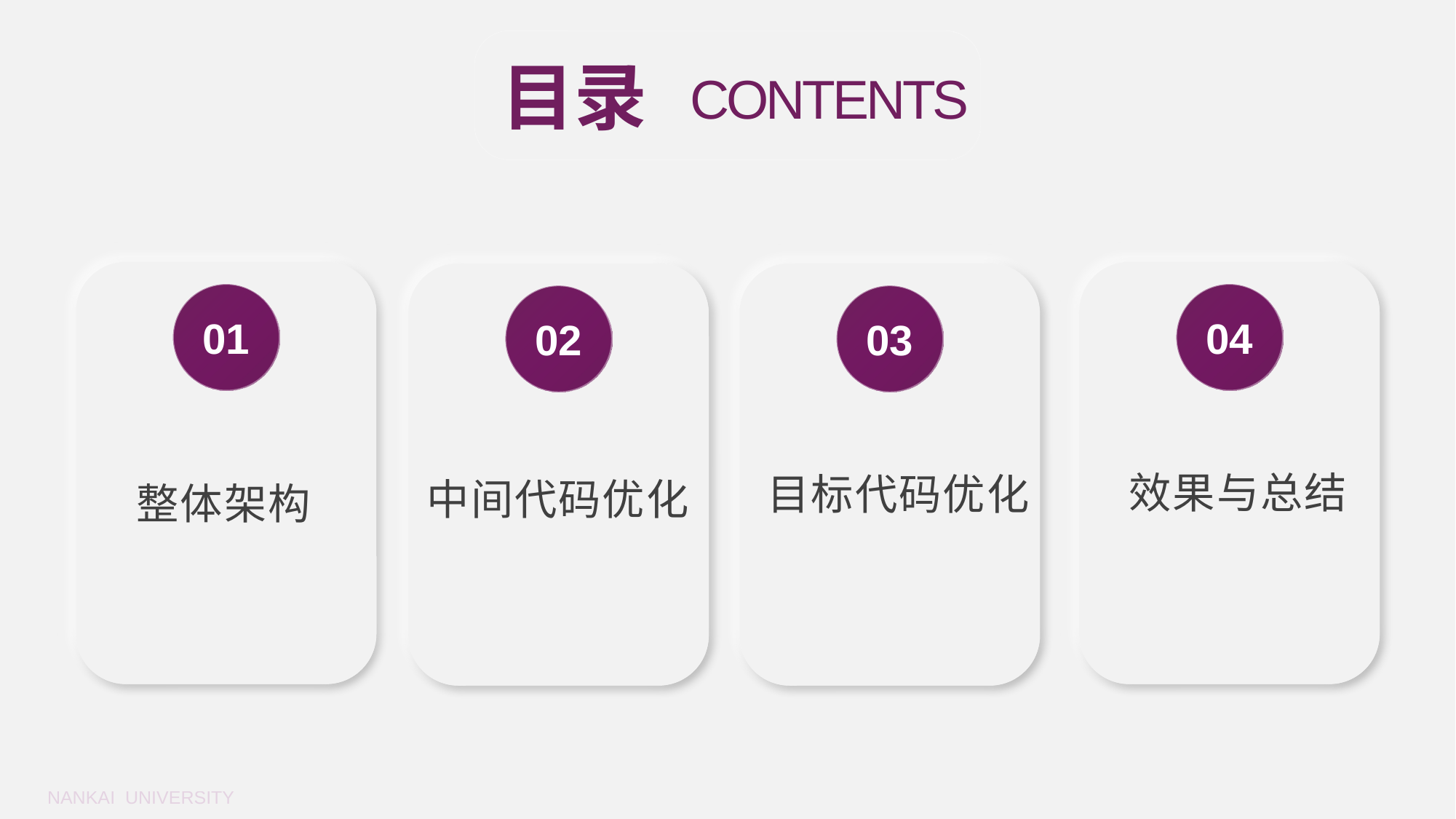

目录
CONTENTS

01
整体架构

04
效果与总结

02
中间代码优化

03
目标代码优化